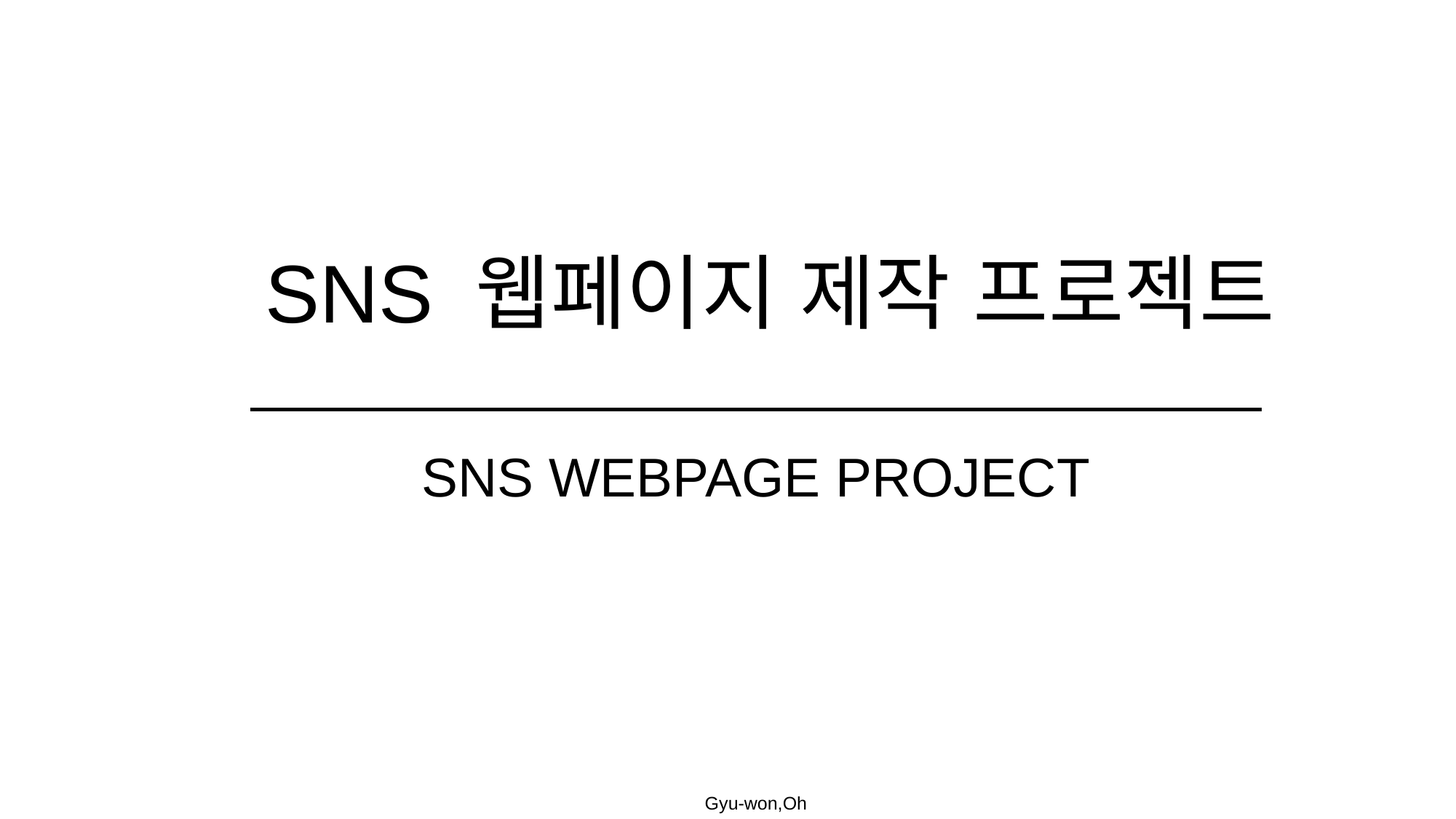

# SNS 웹페이지 제작 프로젝트
SNS WEBPAGE PROJECT
Gyu-won,Oh